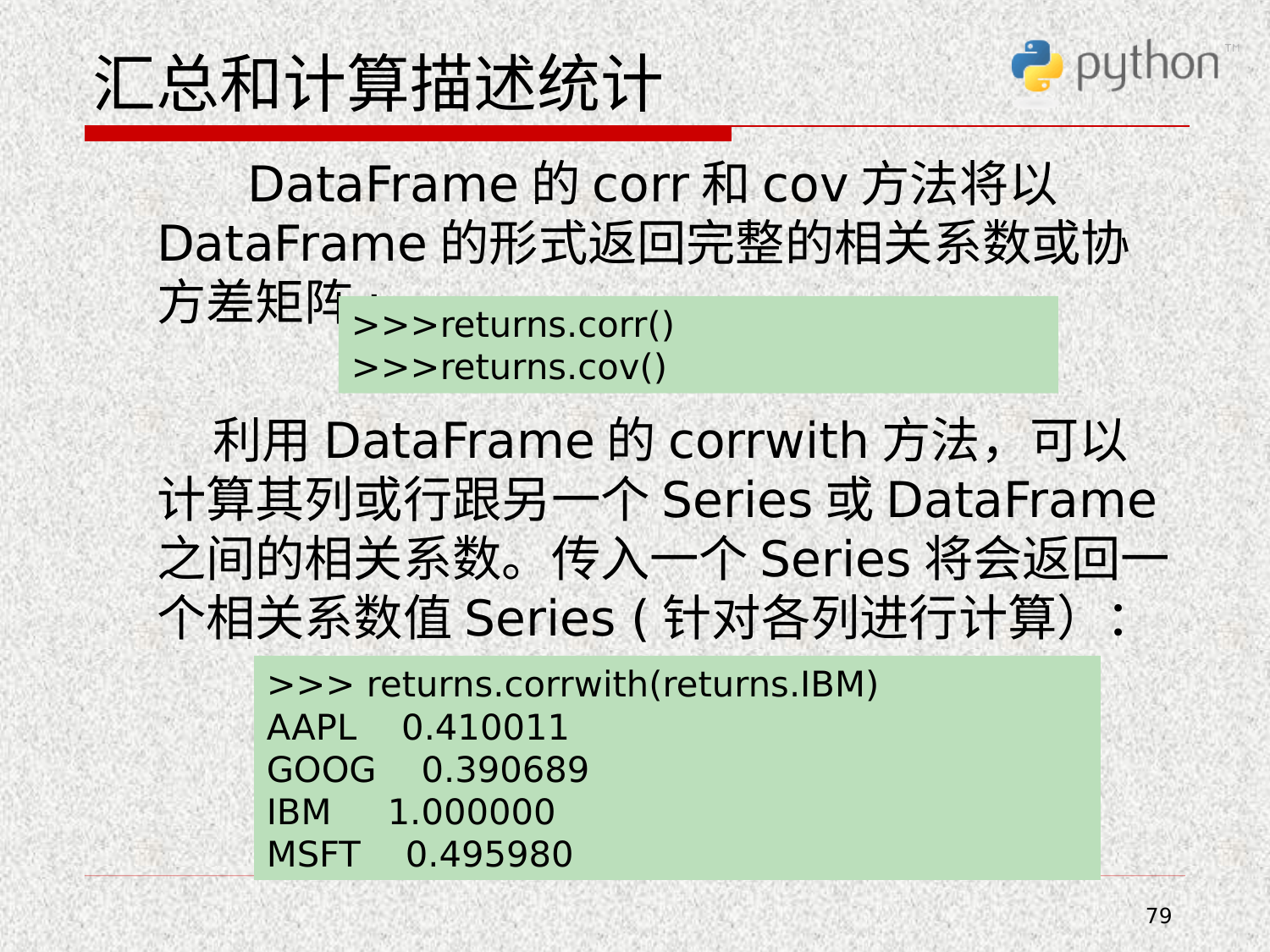

# 汇总和计算描述统计
          DataFrame的corr和cov方法将以DataFrame的形式返回完整的相关系数或协方差矩阵:

          利用DataFrame的corrwith方法，可以计算其列或行跟另一个Series或DataFrame之间的相关系数。传入一个Series将会返回一个相关系数值Series (针对各列进行计算）：

>>>returns.corr()
>>>returns.cov()
>>> returns.corrwith(returns.IBM)
AAPL    0.410011
GOOG    0.390689
IBM     1.000000
MSFT    0.495980
79